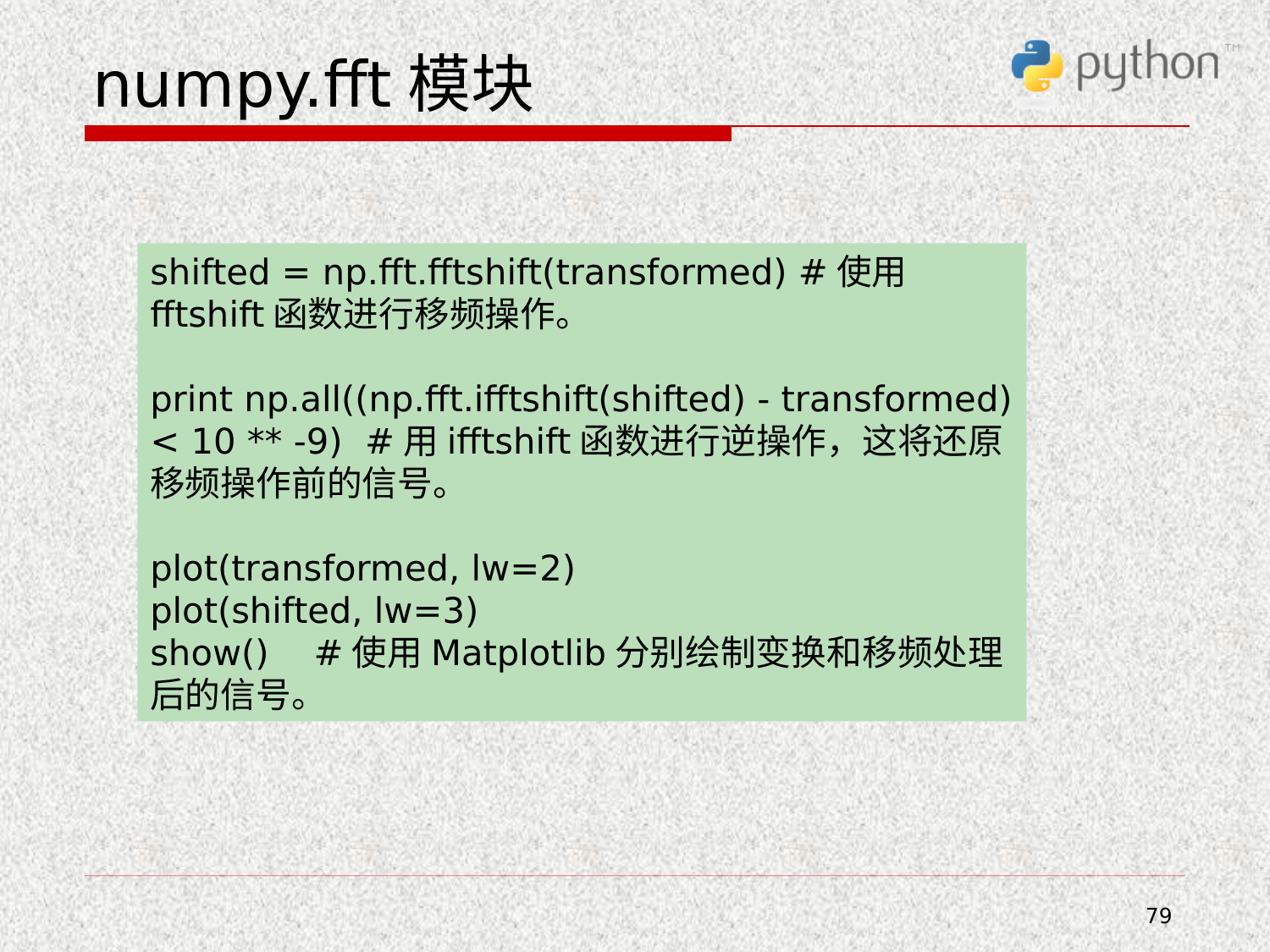

# numpy.fft模块

shifted = np.fft.fftshift(transformed) #使用fftshift函数进行移频操作。

print np.all((np.fft.ifftshift(shifted) - transformed) < 10 ** -9)  #用ifftshift函数进行逆操作，这将还原移频操作前的信号。

plot(transformed, lw=2)
plot(shifted, lw=3)
show()    #使用Matplotlib分别绘制变换和移频处理后的信号。
79